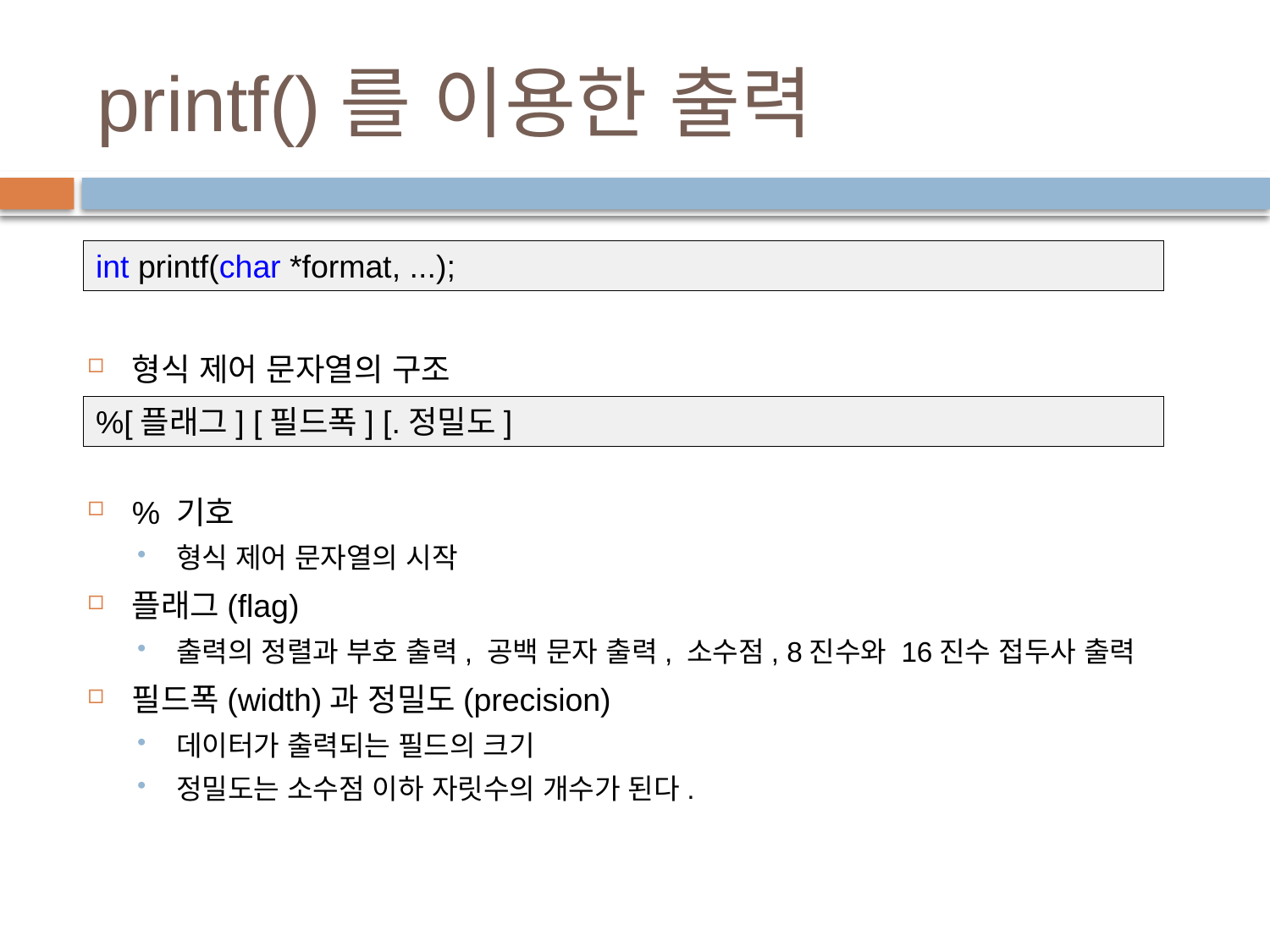

# printf()를 이용한 출력
int printf(char *format, ...);

형식 제어 문자열의 구조

% 기호
형식 제어 문자열의 시작
플래그(flag)
출력의 정렬과 부호 출력, 공백 문자 출력, 소수점, 8진수와 16진수 접두사 출력
필드폭(width)과 정밀도(precision)
데이터가 출력되는 필드의 크기
정밀도는 소수점 이하 자릿수의 개수가 된다.
%[플래그] [필드폭] [.정밀도]